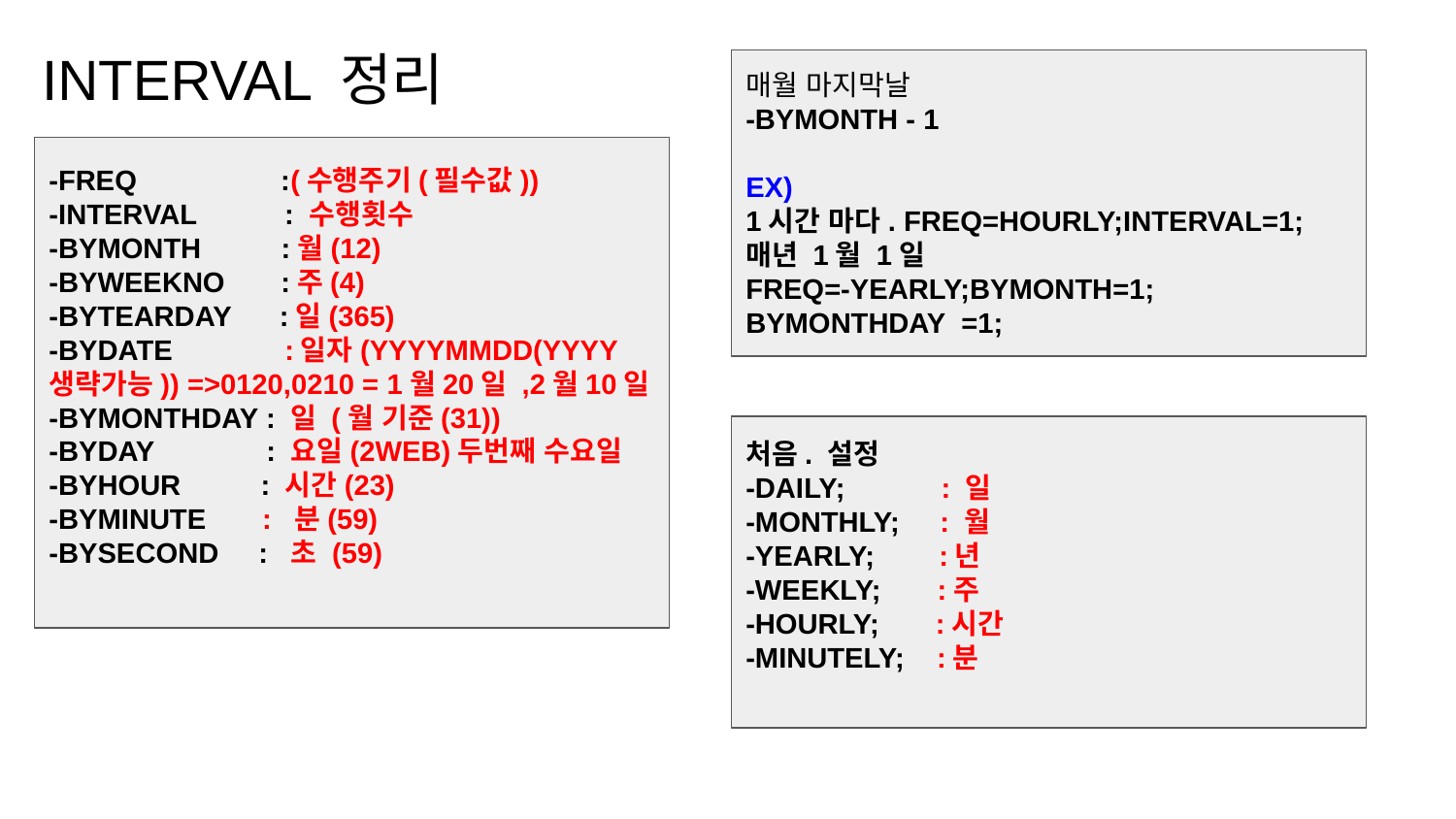

INTERVAL 정리
매월 마지막날
-BYMONTH - 1

EX)
1시간 마다. FREQ=HOURLY;INTERVAL=1;
매년 1월 1일
FREQ=-YEARLY;BYMONTH=1;
BYMONTHDAY  =1;
-FREQ                  :(수행주기(필수값))
-INTERVAL           : 수행횟수
-BYMONTH          :월(12)
-BYWEEKNO       :주(4)
-BYTEARDAY      :일(365)
-BYDATE              :일자(YYYYMMDD(YYYY생략가능)) =>0120,0210 = 1월20일 ,2월10일
-BYMONTHDAY : 일 (월 기준(31))
-BYDAY              : 요일(2WEB)두번째 수요일
-BYHOUR          : 시간(23)
-BYMINUTE       :  분(59)
-BYSECOND     :  초 (59)

처음. 설정
-DAILY;            : 일
-MONTHLY;     : 월
-YEARLY;        :년
-WEEKLY;       :주
-HOURLY;       :시간
-MINUTELY;    :분